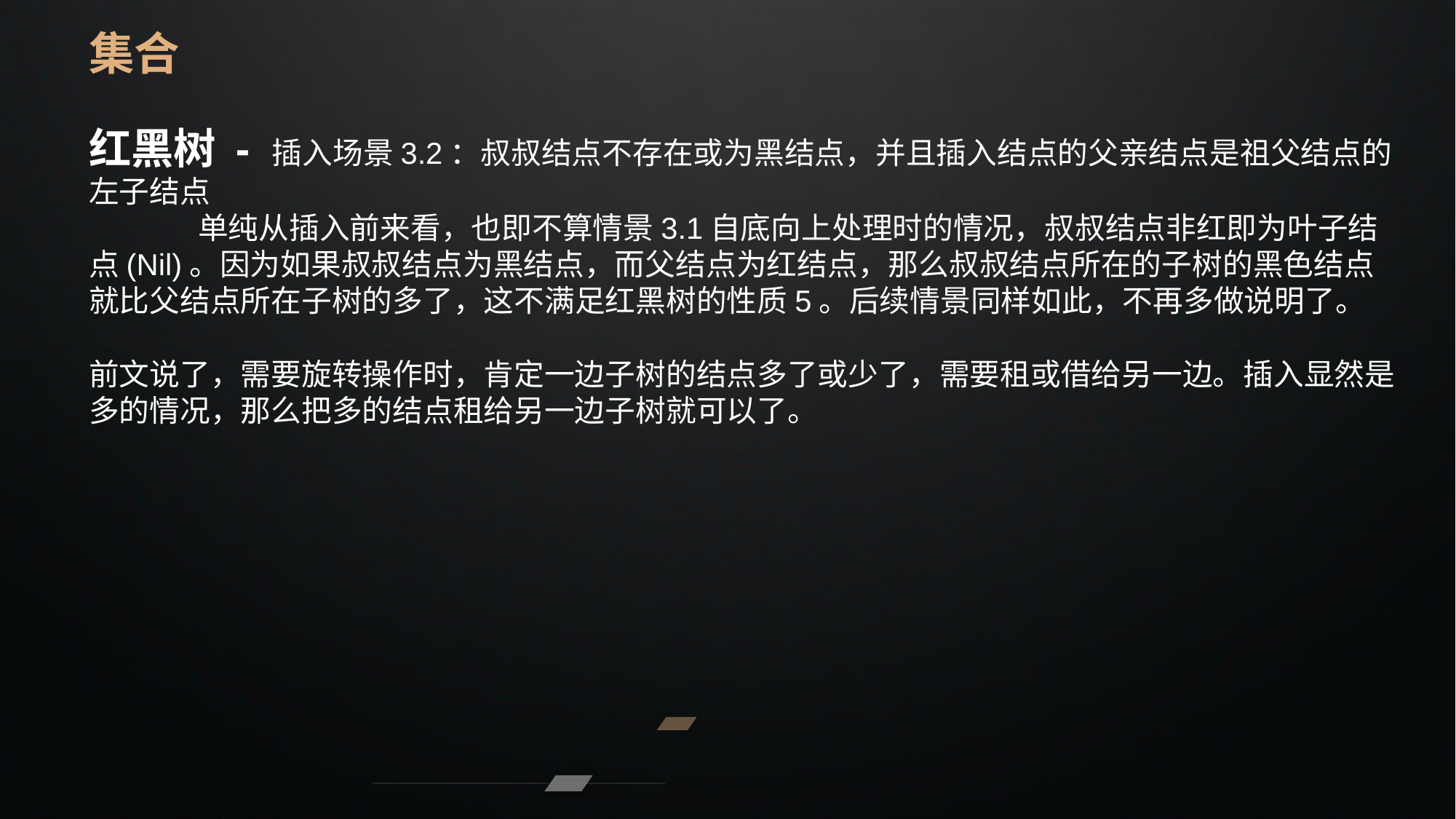

集合
红黑树 - 插入场景3.2：叔叔结点不存在或为黑结点，并且插入结点的父亲结点是祖父结点的左子结点
	单纯从插入前来看，也即不算情景3.1自底向上处理时的情况，叔叔结点非红即为叶子结点(Nil)。因为如果叔叔结点为黑结点，而父结点为红结点，那么叔叔结点所在的子树的黑色结点就比父结点所在子树的多了，这不满足红黑树的性质5。后续情景同样如此，不再多做说明了。

前文说了，需要旋转操作时，肯定一边子树的结点多了或少了，需要租或借给另一边。插入显然是多的情况，那么把多的结点租给另一边子树就可以了。